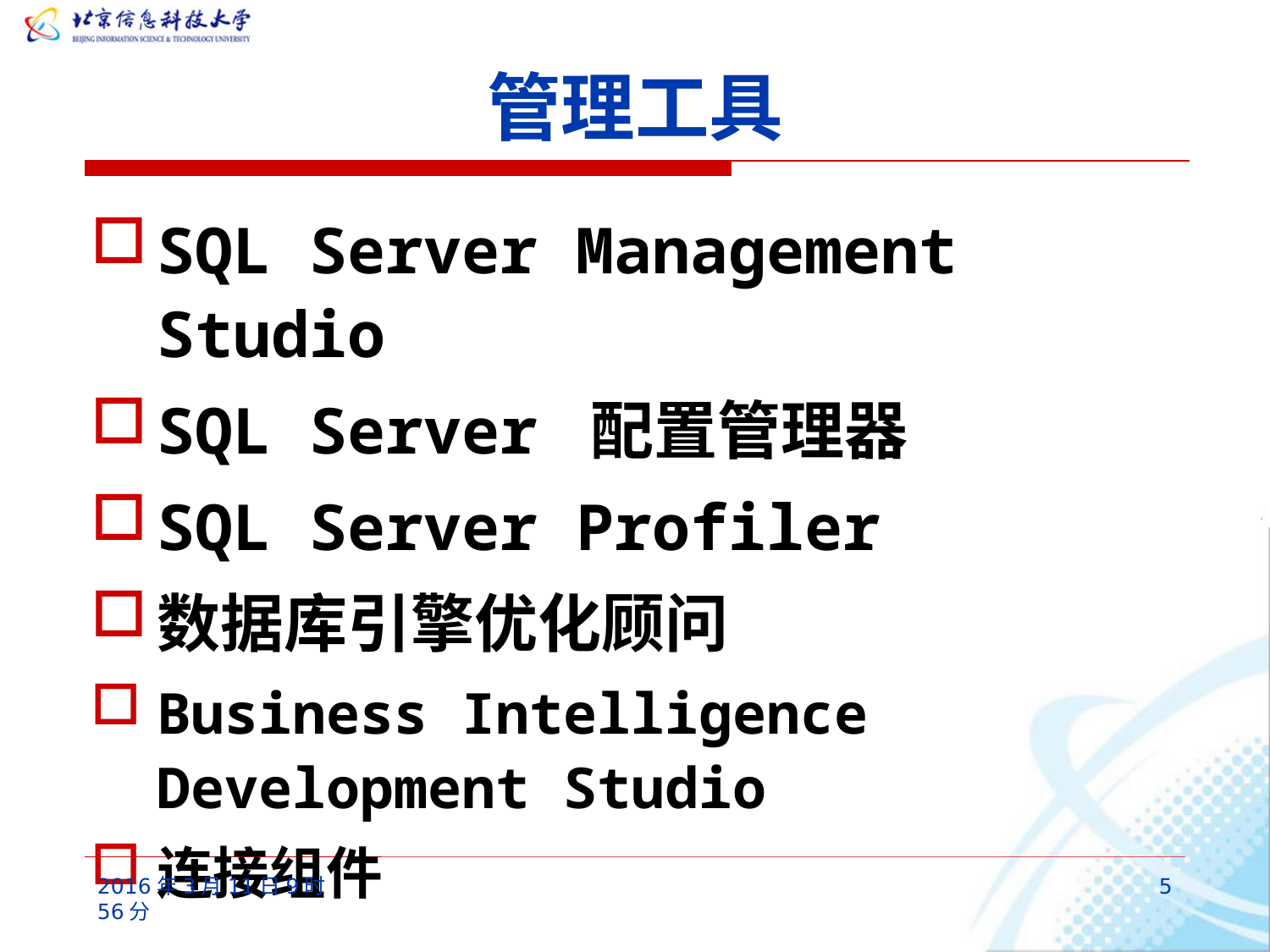

# 管理工具
SQL Server Management Studio
SQL Server 配置管理器
SQL Server Profiler
数据库引擎优化顾问
Business Intelligence Development Studio
连接组件
2016年3月11日9时56分
5